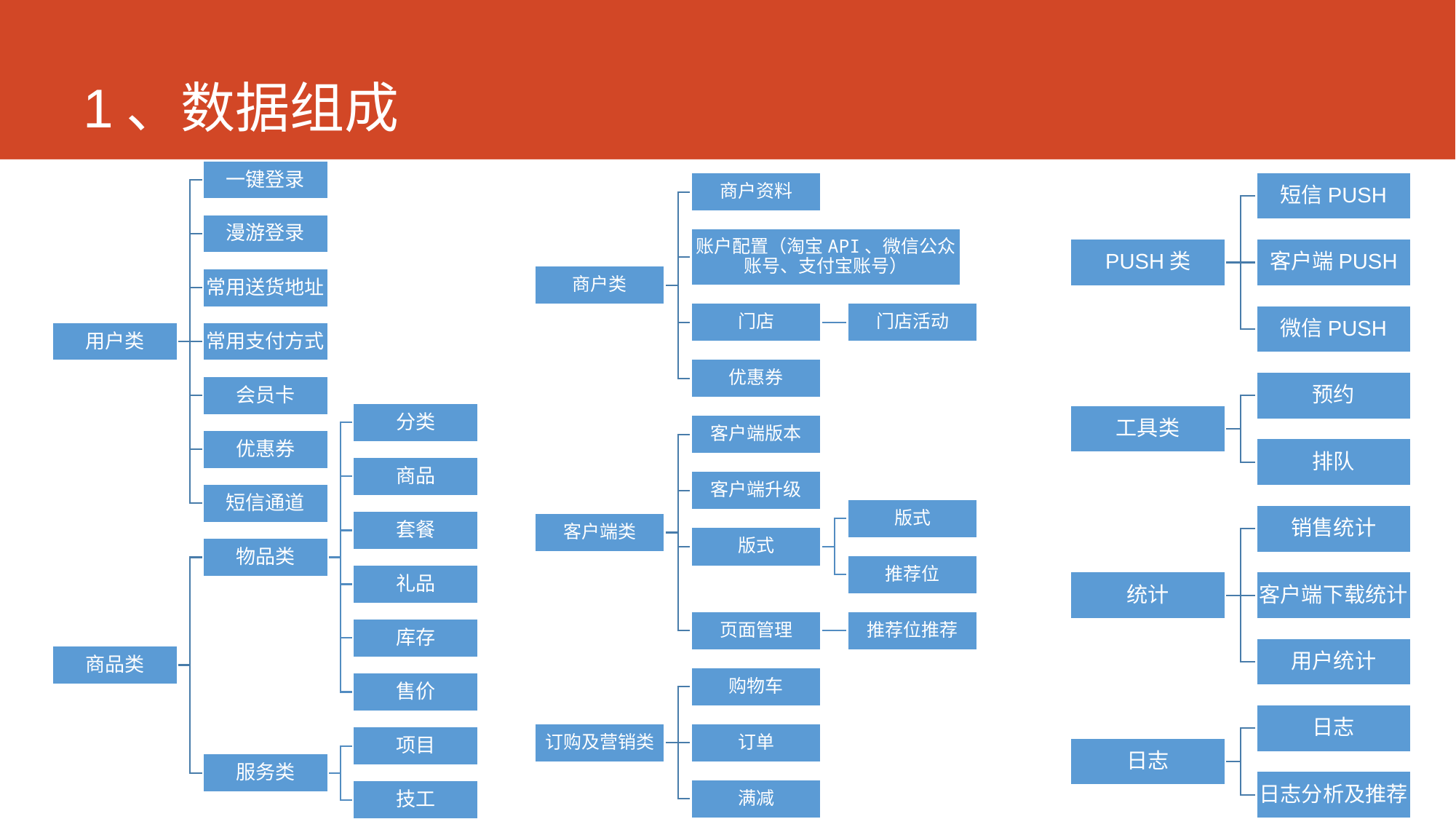

# 1、数据组成
用户类
一键登录
漫游登录
常用送货地址
常用支付方式
会员卡
优惠券
短信通道
商品类
物品类
分类
商品
套餐
礼品
库存
售价
服务类
项目
技工
商户类
商户资料
账户配置（淘宝API、微信公众账号、支付宝账号）
门店
门店活动
优惠券
客户端类
客户端版本
客户端升级
版式
版式
推荐位
页面管理
推荐位推荐
订购及营销类
购物车
订单
满减
PUSH类
短信PUSH
客户端PUSH
微信PUSH
工具类
预约
排队
统计
销售统计
客户端下载统计
用户统计
日志
日志
日志分析及推荐